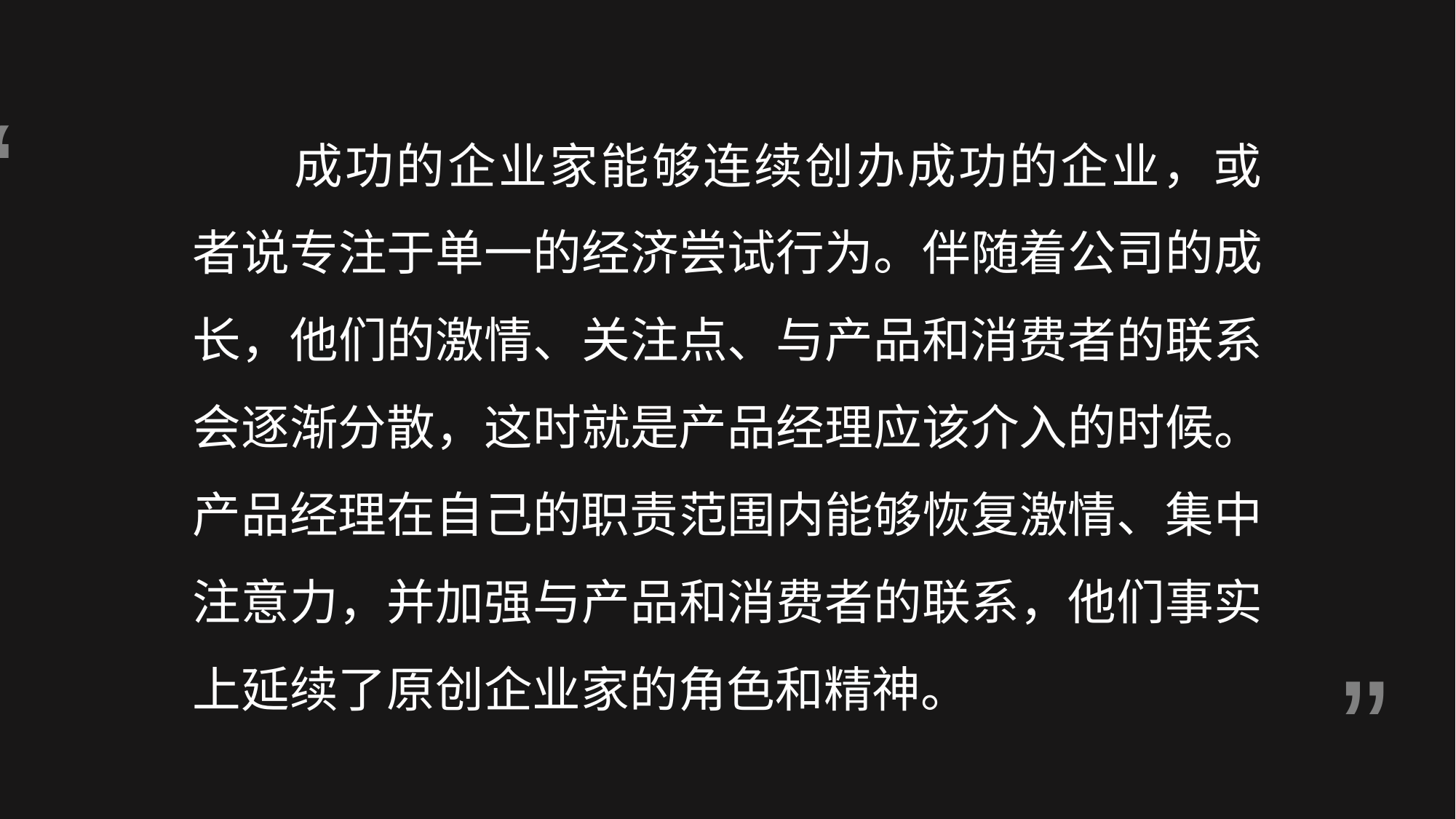

“
成功的企业家能够连续创办成功的企业，或者说专注于单一的经济尝试行为。伴随着公司的成长，他们的激情、关注点、与产品和消费者的联系会逐渐分散，这时就是产品经理应该介入的时候。产品经理在自己的职责范围内能够恢复激情、集中注意力，并加强与产品和消费者的联系，他们事实上延续了原创企业家的角色和精神。
”